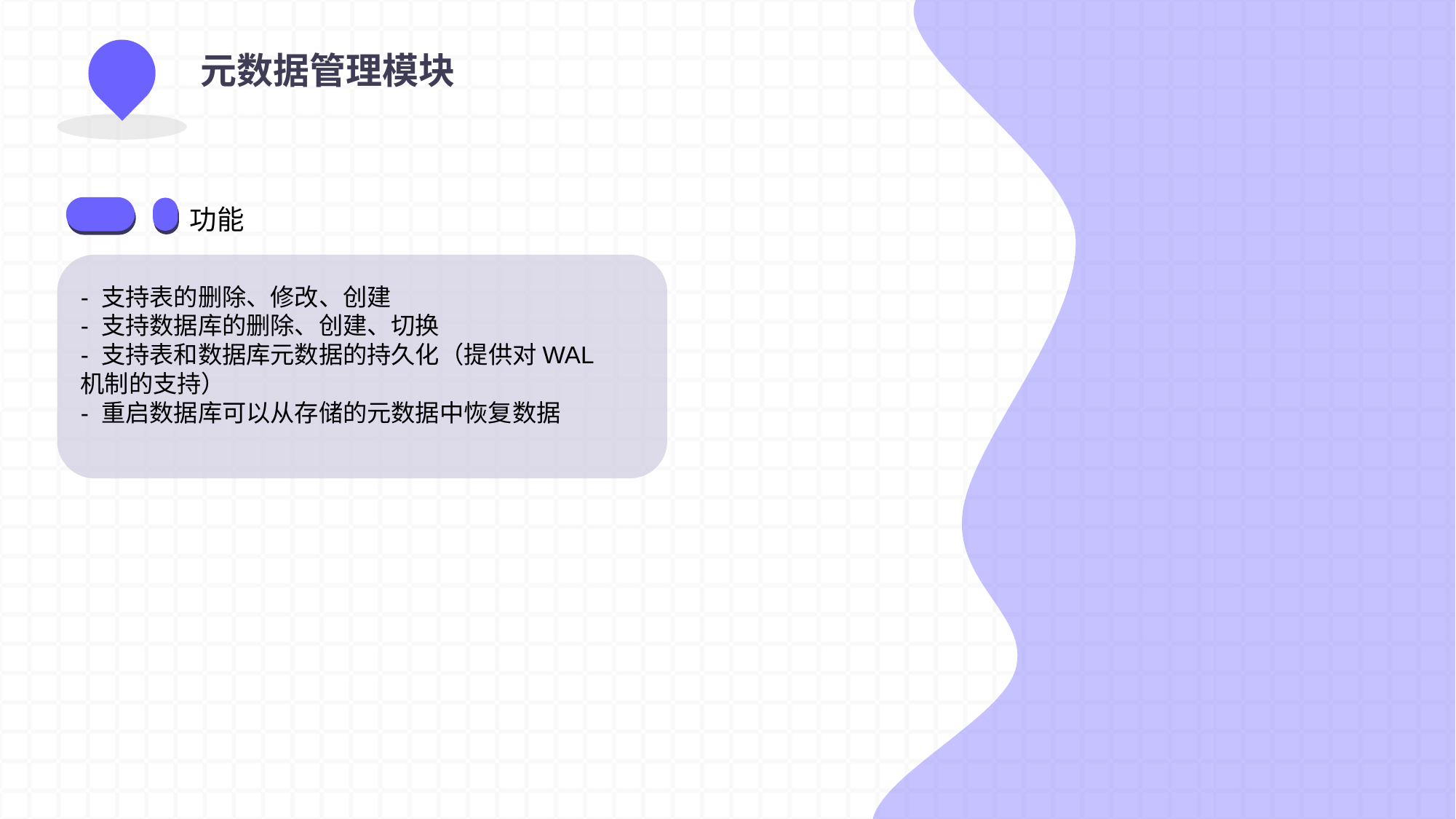

元数据管理模块

功能

- 支持表的删除、修改、创建
- 支持数据库的删除、创建、切换
- 支持表和数据库元数据的持久化（提供对WAL机制的支持）
- 重启数据库可以从存储的元数据中恢复数据